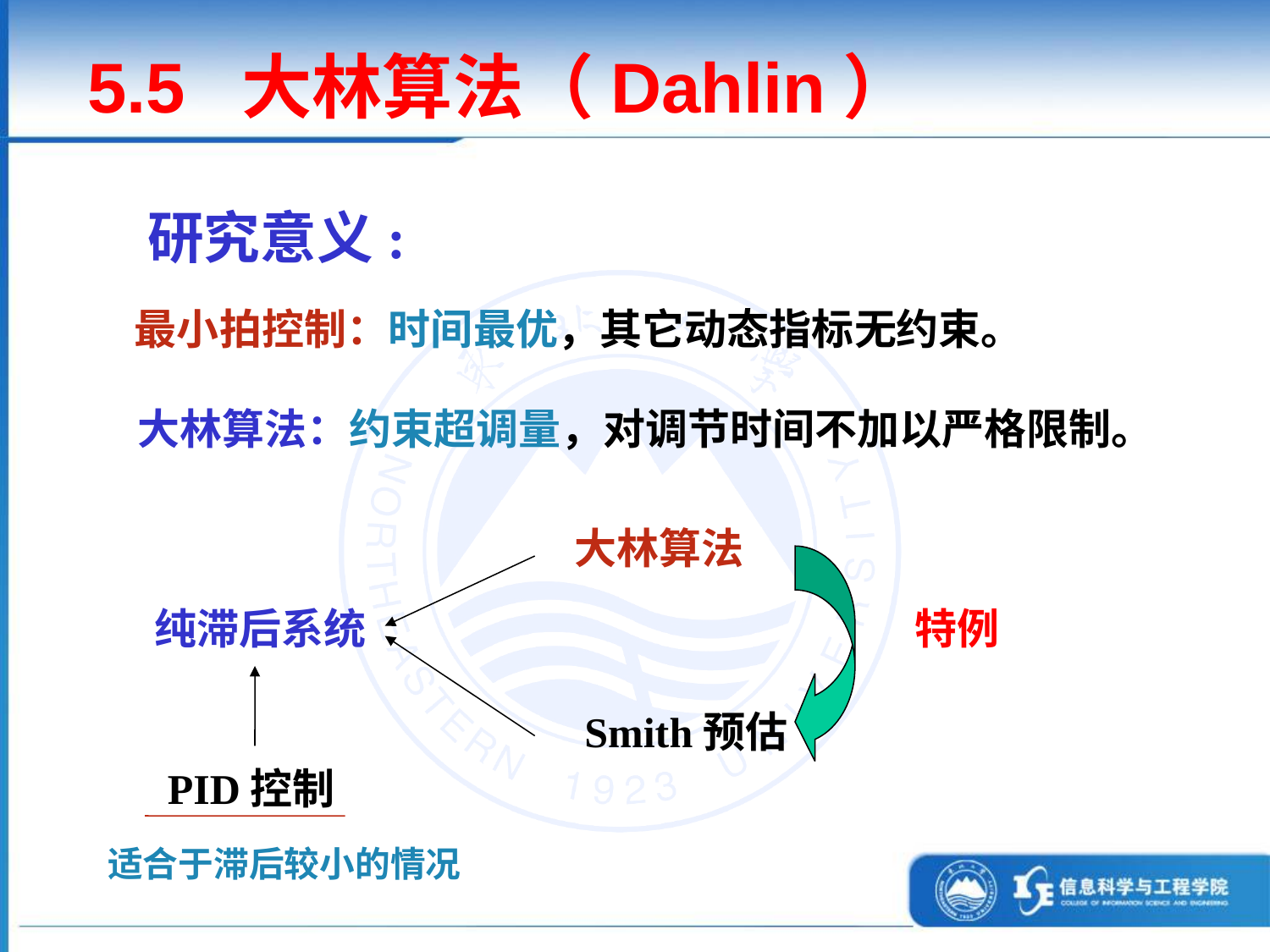

5.5  大林算法（Dahlin）
研究意义:
最小拍控制：时间最优，其它动态指标无约束。
大林算法：约束超调量，对调节时间不加以严格限制。

大林算法

纯滞后系统
特例

Smith预估
PID控制

适合于滞后较小的情况